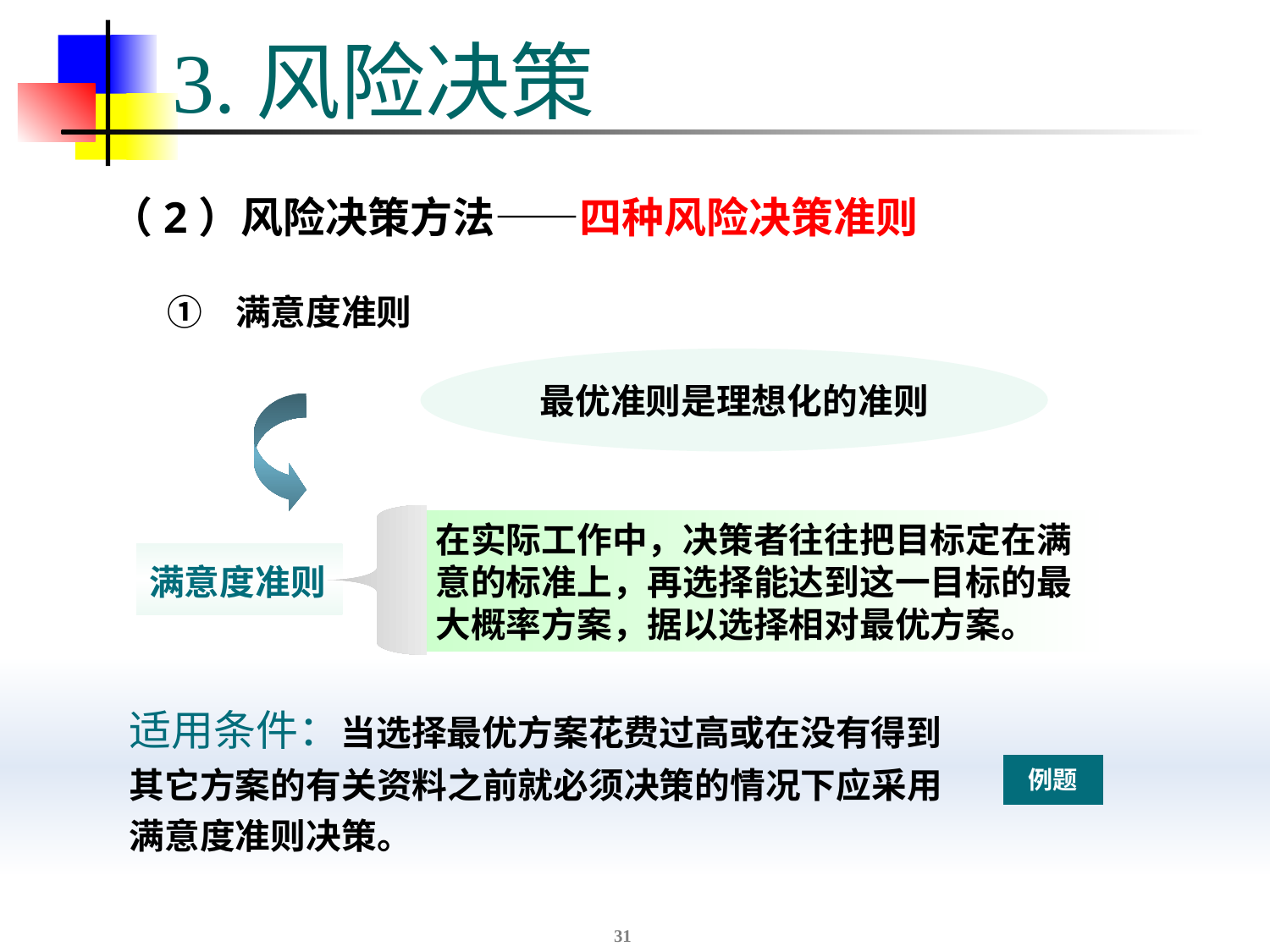

# 3.风险决策
（2）风险决策方法——四种风险决策准则
①   满意度准则
最优准则是理想化的准则

在实际工作中，决策者往往把目标定在满意的标准上，再选择能达到这一目标的最大概率方案，据以选择相对最优方案。
满意度准则

适用条件：当选择最优方案花费过高或在没有得到其它方案的有关资料之前就必须决策的情况下应采用满意度准则决策。
例题
31